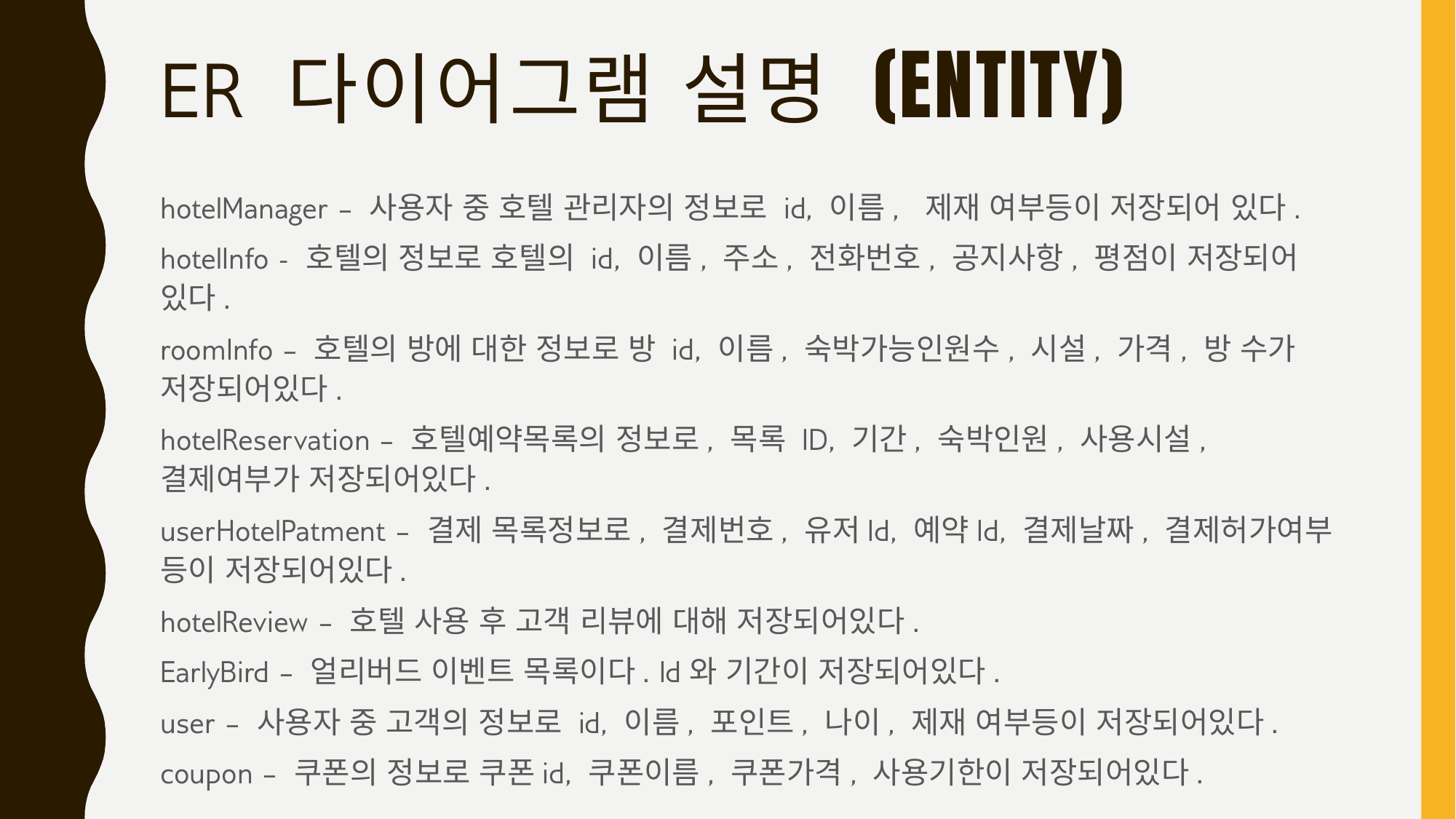

# ER 다이어그램 설명 (Entity)
hotelManager – 사용자 중 호텔 관리자의 정보로 id, 이름,  제재 여부등이 저장되어 있다.
hotelInfo - 호텔의 정보로 호텔의 id, 이름, 주소, 전화번호, 공지사항, 평점이 저장되어 있다.
roomInfo – 호텔의 방에 대한 정보로 방 id, 이름, 숙박가능인원수, 시설, 가격, 방 수가 저장되어있다.
hotelReservation – 호텔예약목록의 정보로, 목록 ID, 기간, 숙박인원, 사용시설, 결제여부가 저장되어있다.
userHotelPatment – 결제 목록정보로, 결제번호, 유저Id, 예약Id, 결제날짜, 결제허가여부 등이 저장되어있다.
hotelReview – 호텔 사용 후 고객 리뷰에 대해 저장되어있다.
EarlyBird – 얼리버드 이벤트 목록이다. Id와 기간이 저장되어있다.
user – 사용자 중 고객의 정보로 id, 이름, 포인트, 나이, 제재 여부등이 저장되어있다.
coupon – 쿠폰의 정보로 쿠폰id, 쿠폰이름, 쿠폰가격, 사용기한이 저장되어있다.